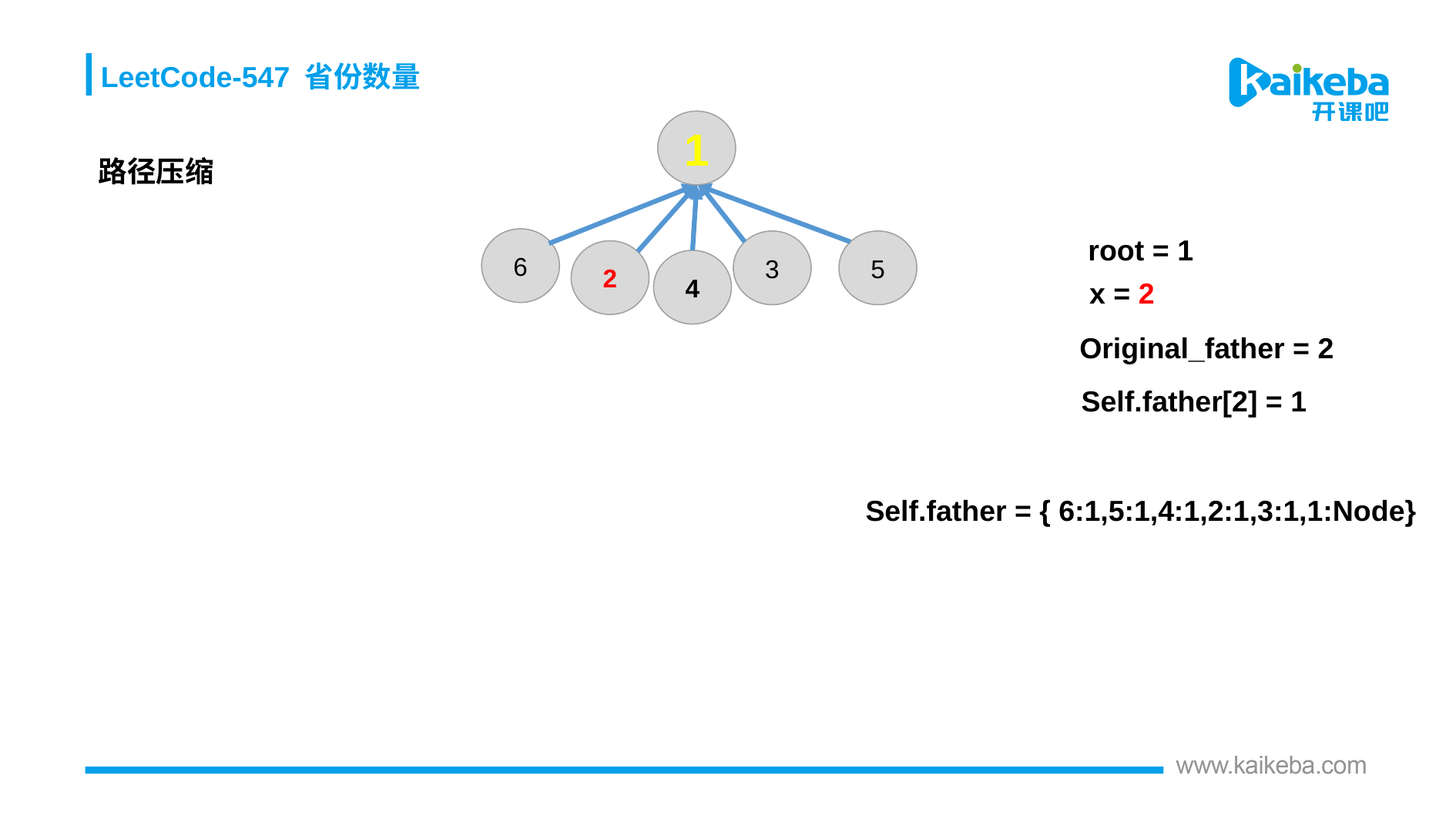

LeetCode-547 省份数量
1
路径压缩
root = 1
6
3
5
2
4
x = 2
Original_father = 2
Self.father[2] = 1
Self.father = { 6:1,5:1,4:1,2:1,3:1,1:Node}